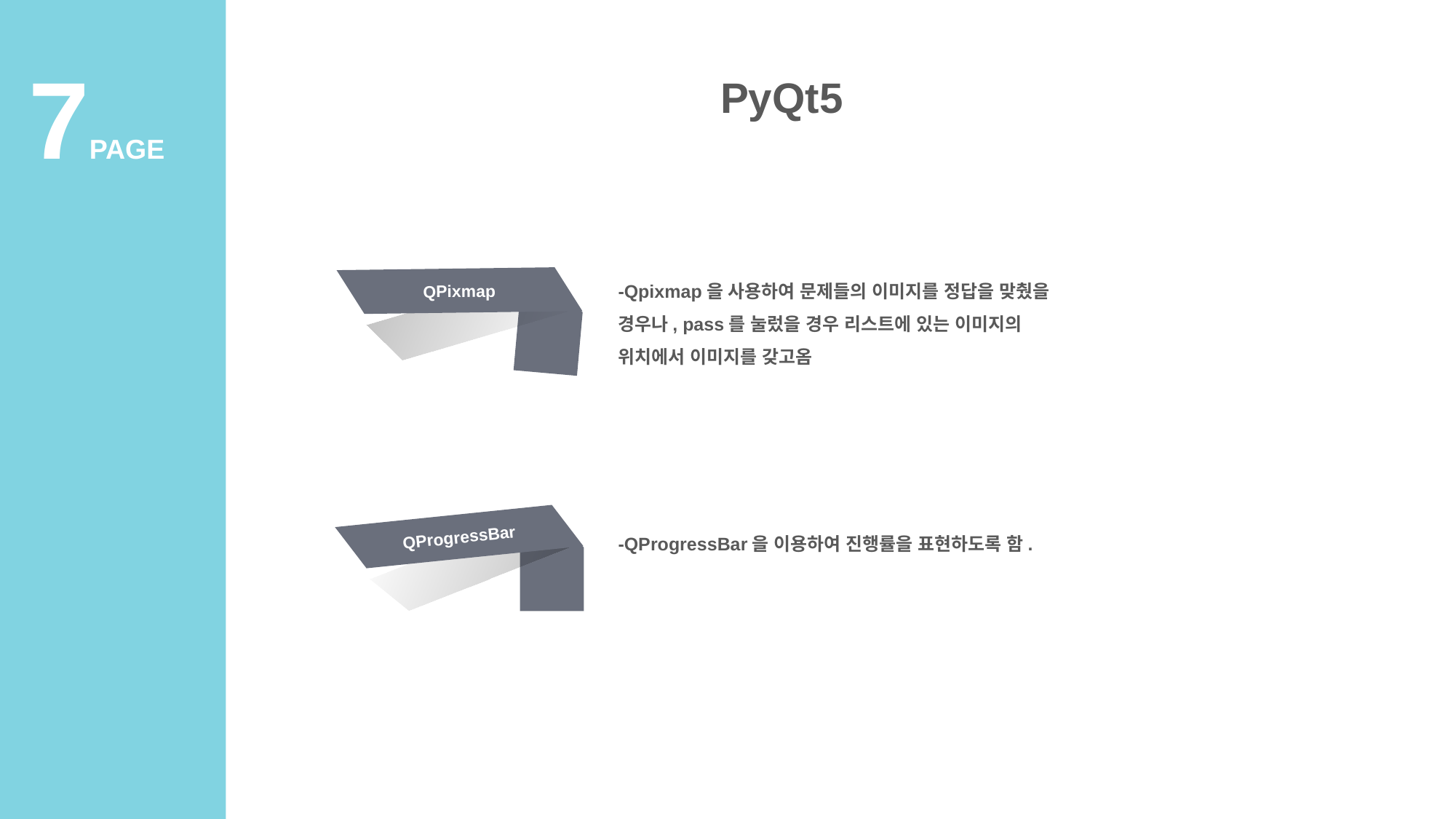

7PAGE
PyQt5
-Qpixmap을 사용하여 문제들의 이미지를 정답을 맞췄을 경우나, pass를 눌렀을 경우 리스트에 있는 이미지의 위치에서 이미지를 갖고옴
QPixmap

-QProgressBar을 이용하여 진행률을 표현하도록 함.
QProgressBar